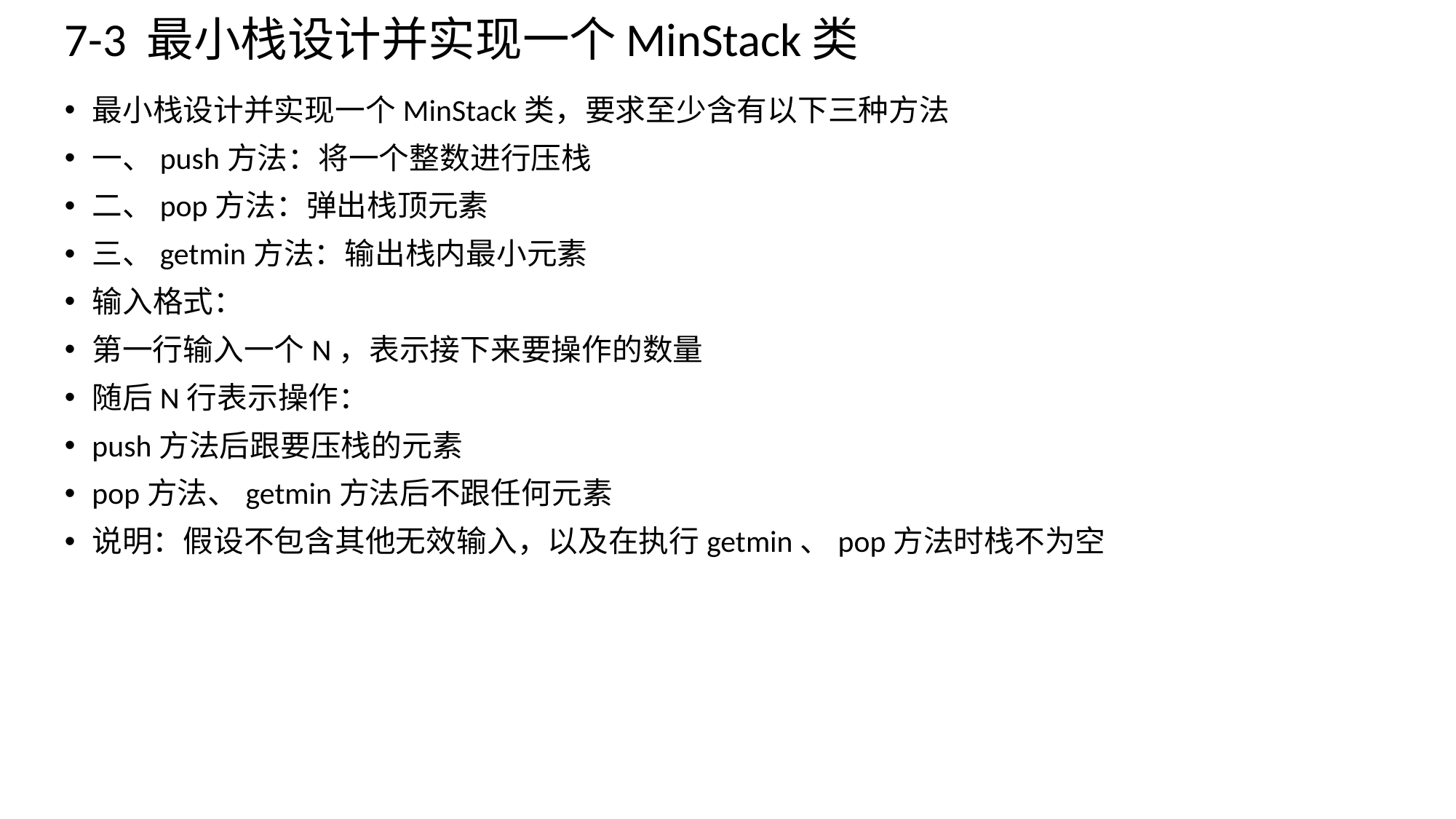

# 7-3 最小栈设计并实现一个MinStack类
最小栈设计并实现一个MinStack类，要求至少含有以下三种方法
一、push方法：将一个整数进行压栈
二、pop方法：弹出栈顶元素
三、getmin方法：输出栈内最小元素
输入格式：
第一行输入一个N，表示接下来要操作的数量
随后N行表示操作：
push方法后跟要压栈的元素
pop方法、getmin方法后不跟任何元素
说明：假设不包含其他无效输入，以及在执行getmin、pop方法时栈不为空